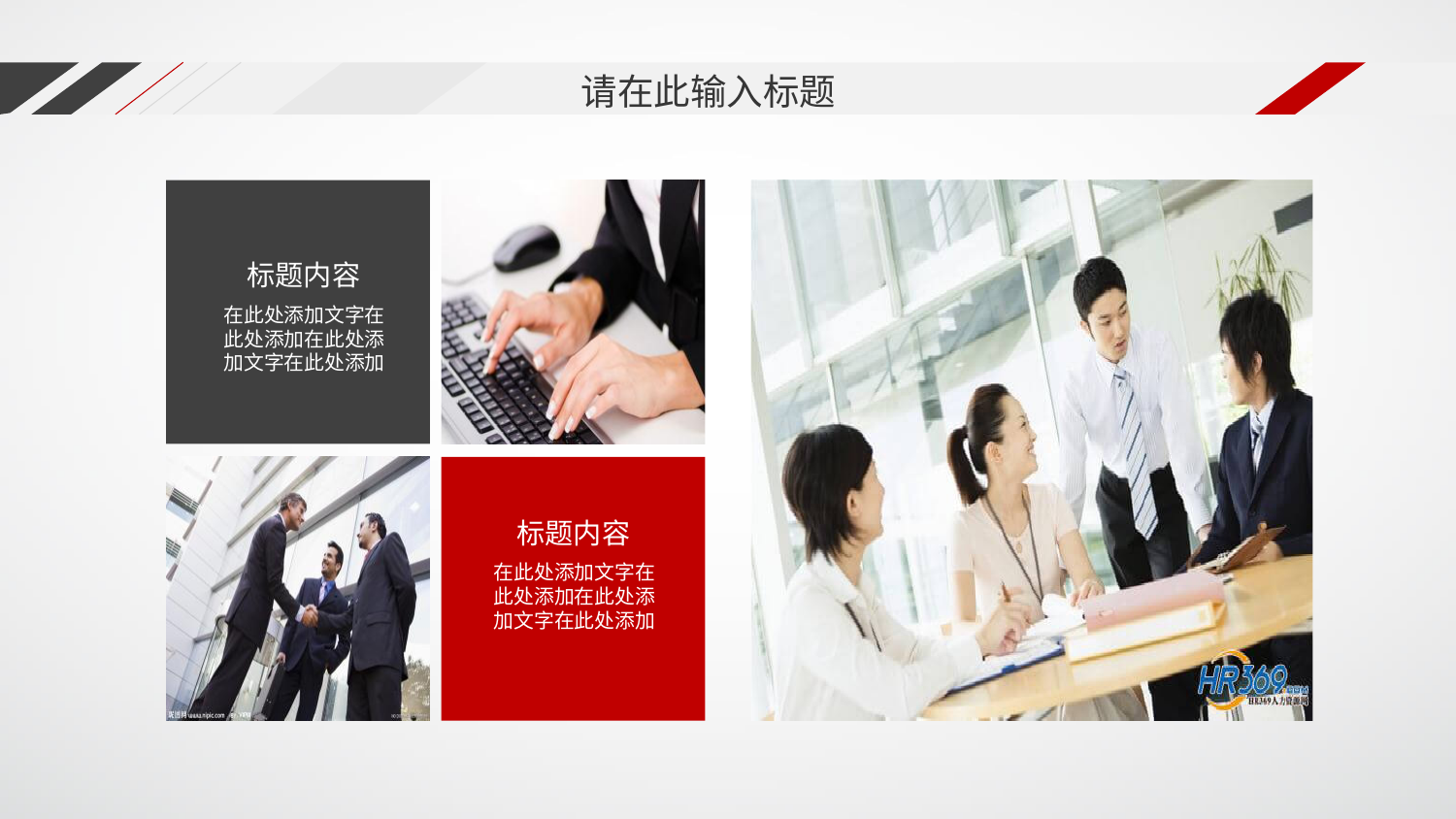

请在此输入标题

标题内容
在此处添加文字在此处添加在此处添加文字在此处添加

标题内容
在此处添加文字在此处添加在此处添加文字在此处添加